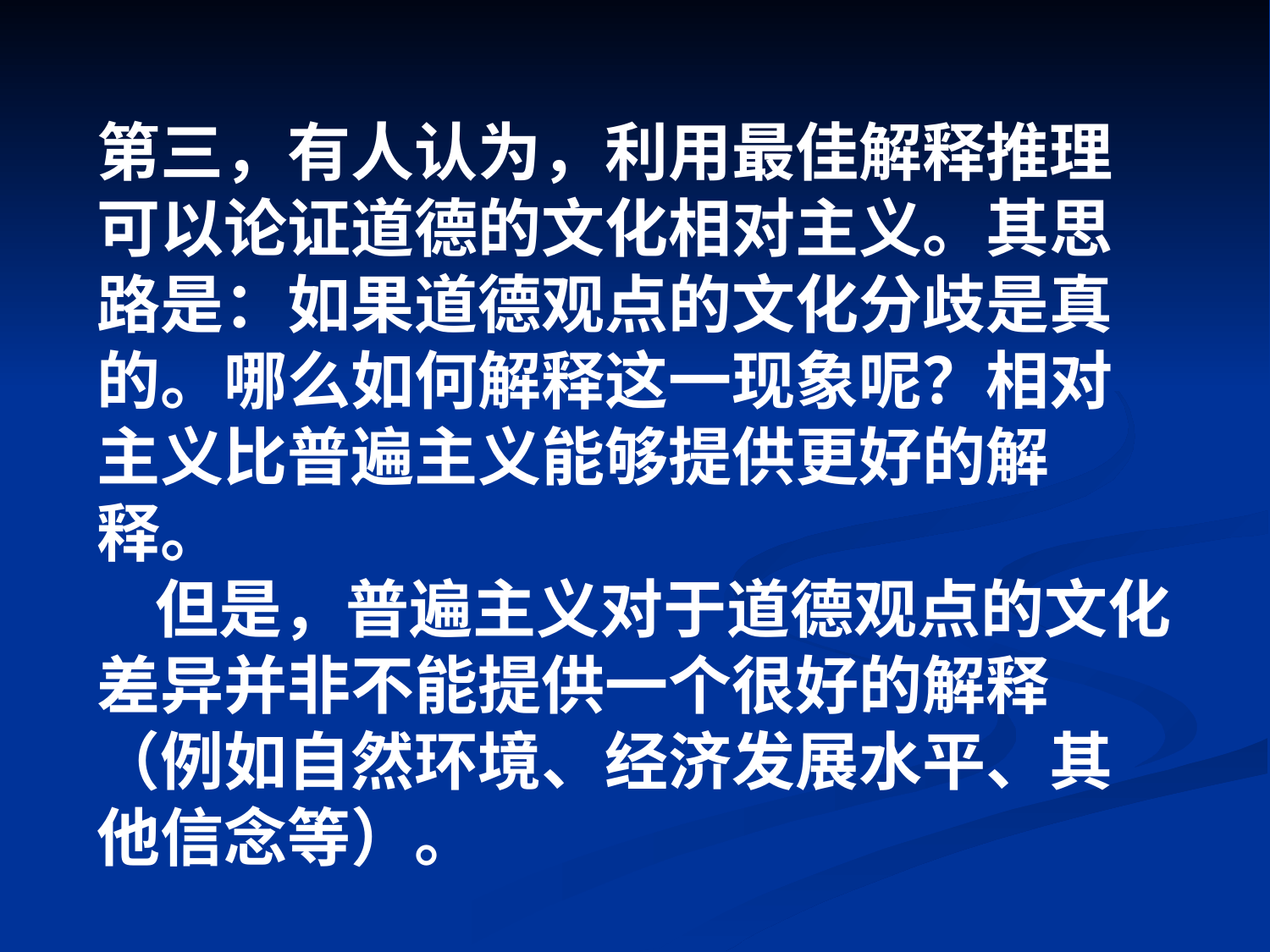

第三，有人认为，利用最佳解释推理可以论证道德的文化相对主义。其思路是：如果道德观点的文化分歧是真的。哪么如何解释这一现象呢？相对主义比普遍主义能够提供更好的解释。
   但是，普遍主义对于道德观点的文化差异并非不能提供一个很好的解释（例如自然环境、经济发展水平、其他信念等）。